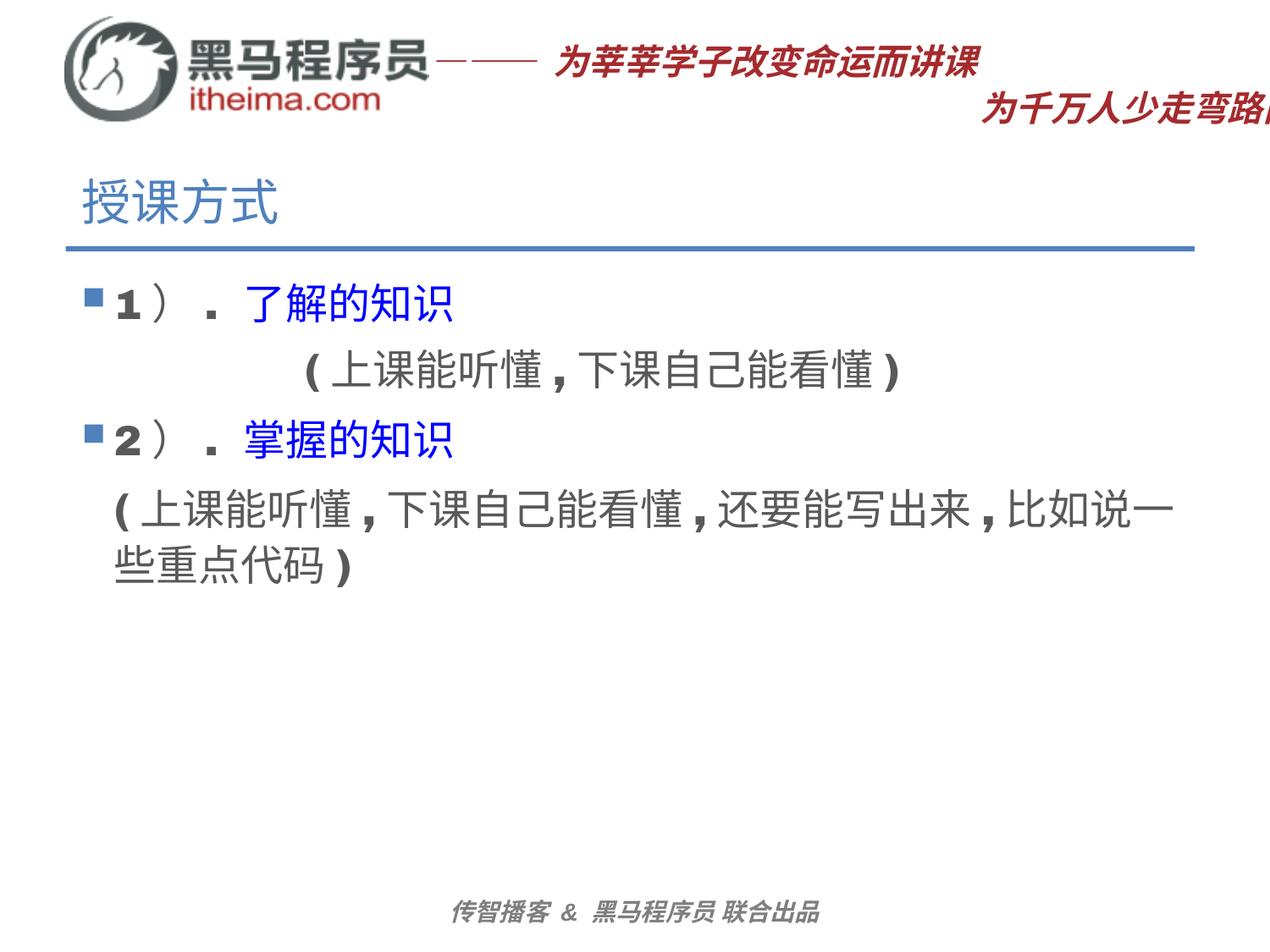

# 授课方式
1）. 了解的知识
		(上课能听懂,下课自己能看懂)
2）. 掌握的知识
  	(上课能听懂,下课自己能看懂,还要能写出来,比如说一些重点代码)